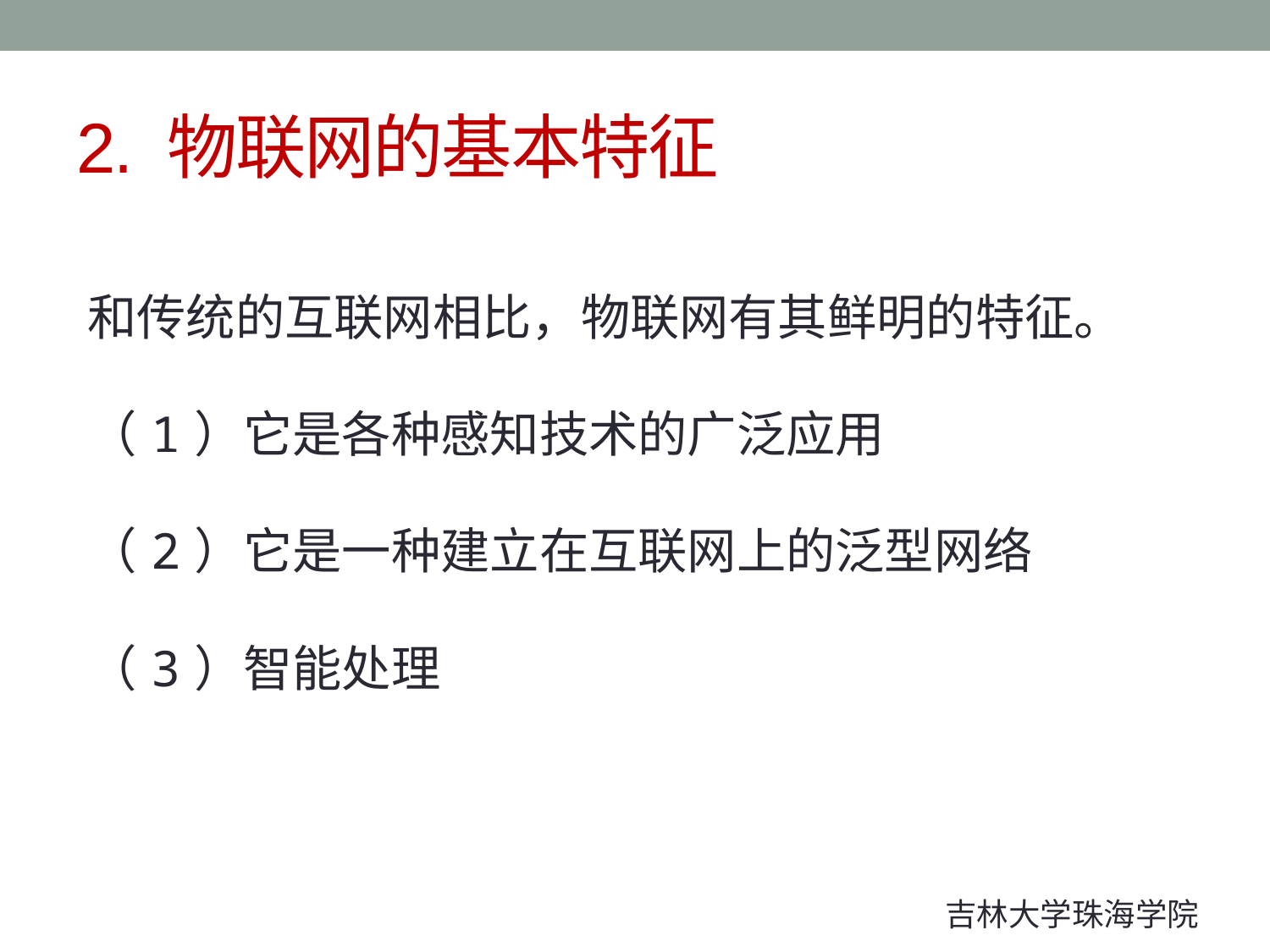

# 2. 物联网的基本特征
和传统的互联网相比，物联网有其鲜明的特征。
（1）它是各种感知技术的广泛应用
（2）它是一种建立在互联网上的泛型网络
（3）智能处理